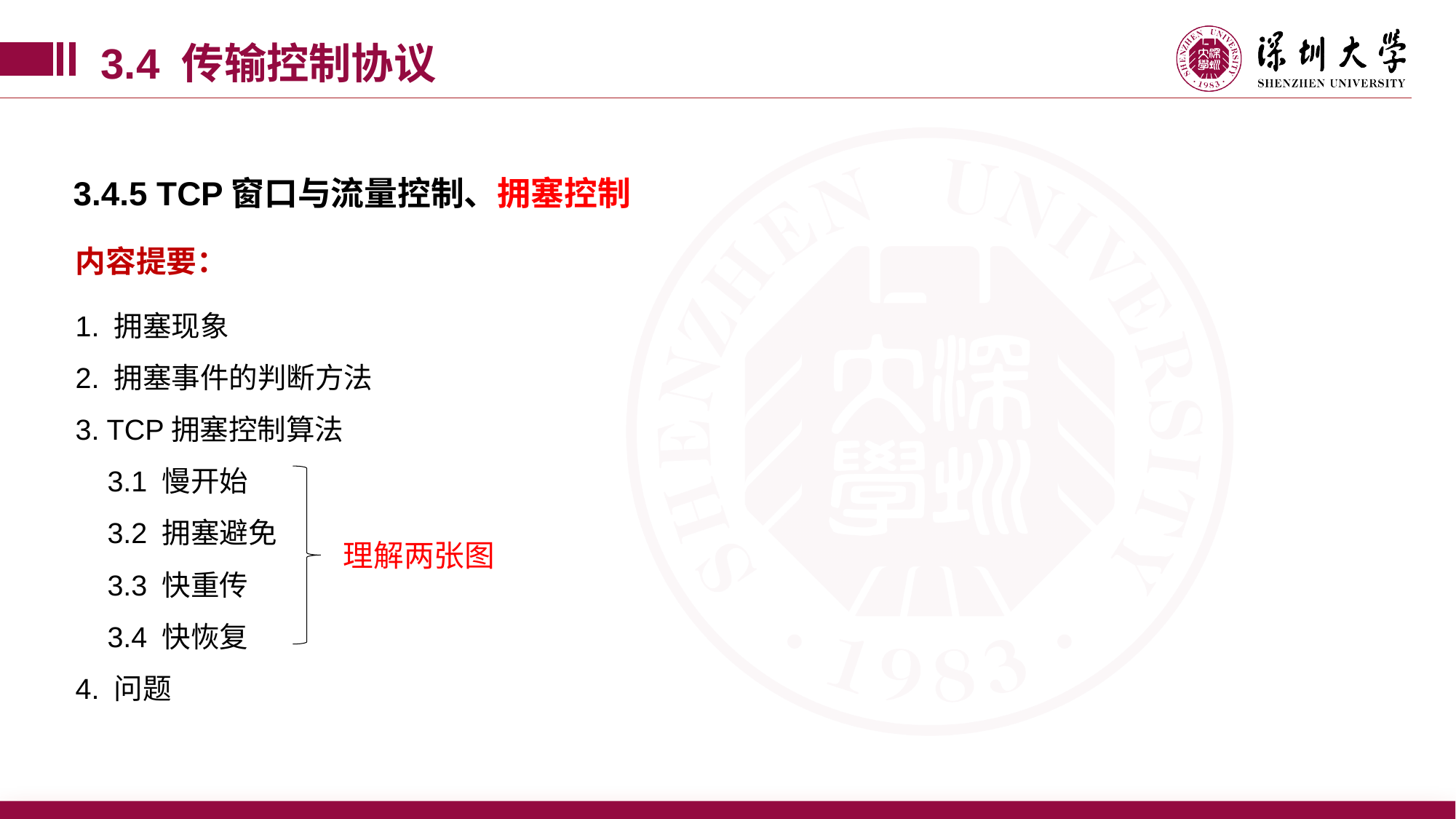

3.4 传输控制协议

3.4.5 TCP窗口与流量控制、拥塞控制
内容提要：
1. 拥塞现象
2. 拥塞事件的判断方法
3. TCP拥塞控制算法
    3.1 慢开始
    3.2 拥塞避免
    3.3 快重传
    3.4 快恢复
4. 问题

理解两张图